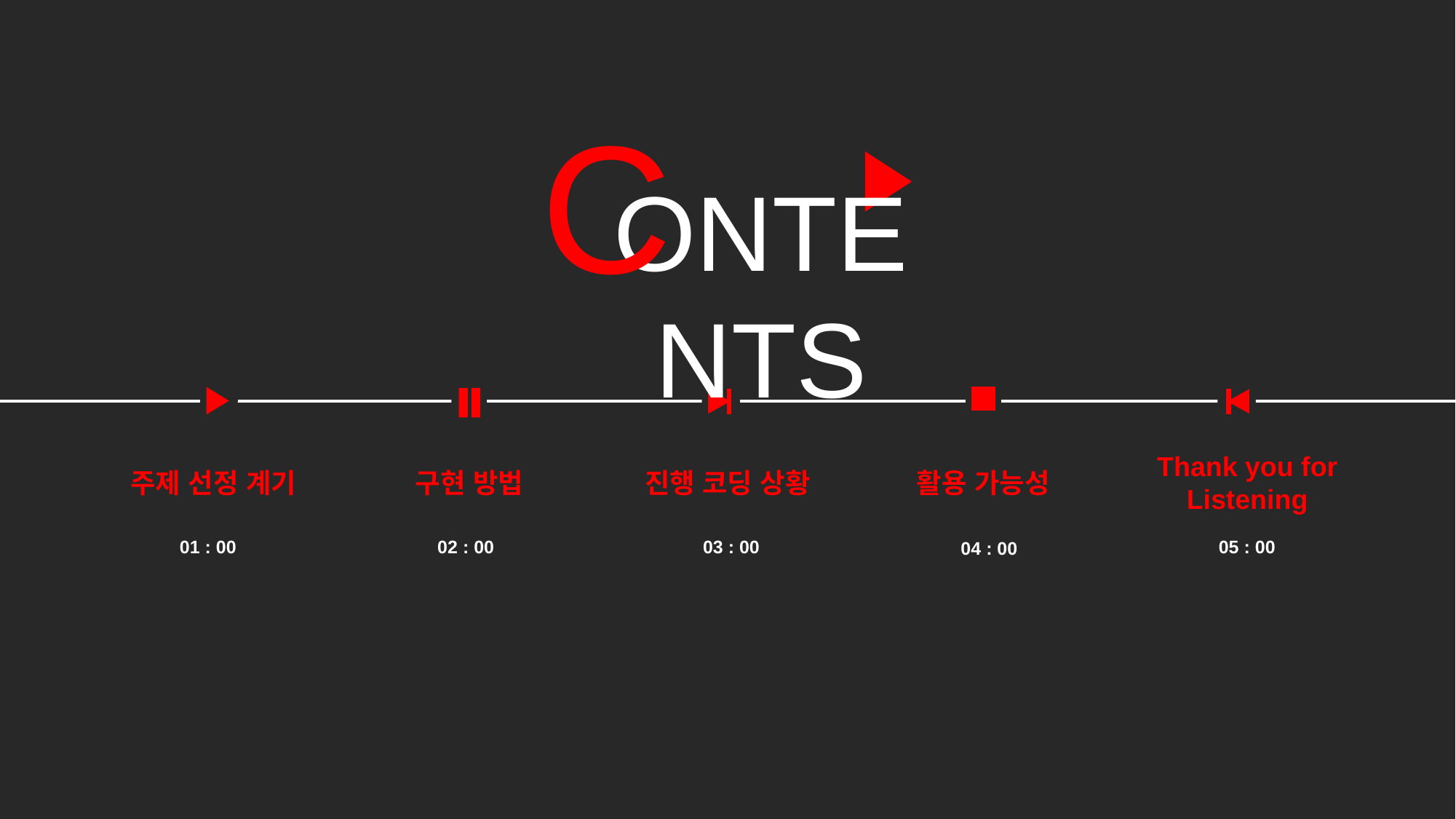

C

ONTENTS

Thank you for Listening
주제 선정 계기
구현 방법
진행 코딩 상황
활용 가능성
01 : 00
02 : 00
03 : 00
05 : 00
04 : 00